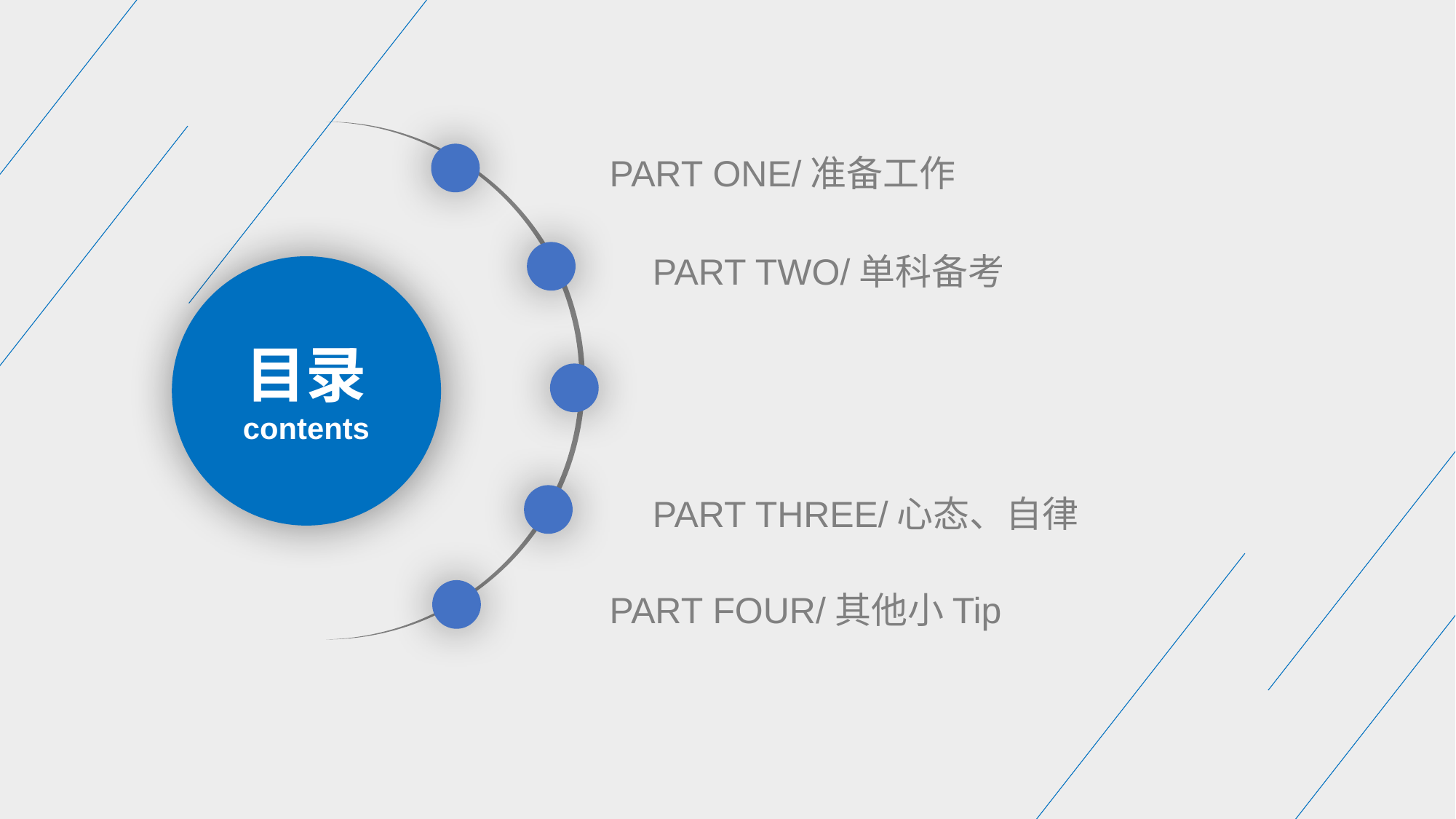

PART ONE/准备工作

PART TWO/单科备考

目录
contents

PART THREE/心态、自律

PART FOUR/其他小Tip